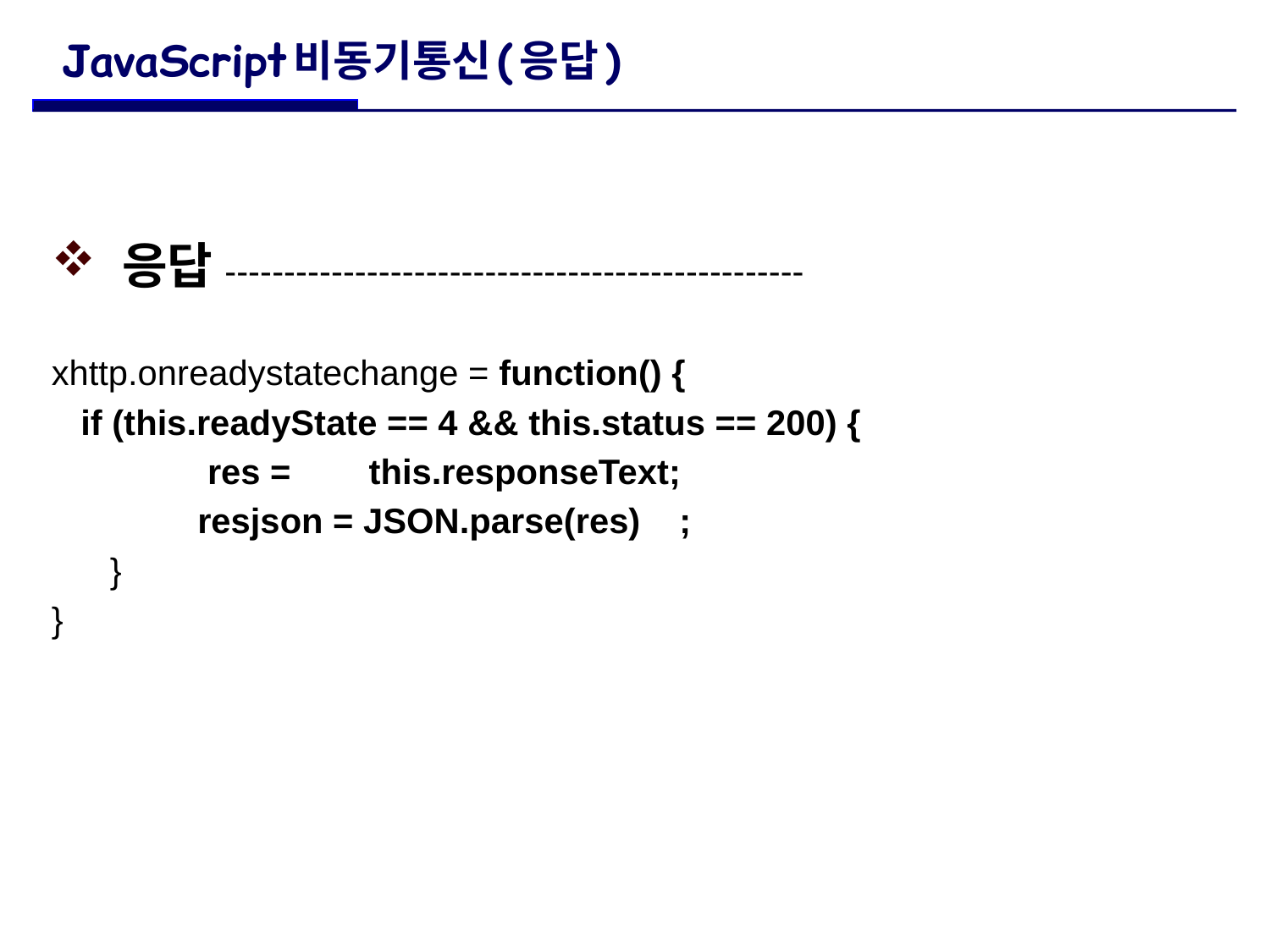

# JavaScript비동기통신(응답)

 응답-------------------------------------------------

xhttp.onreadystatechange = function() {
   if (this.readyState == 4 && this.status == 200) {
                res =        this.responseText;
               resjson = JSON.parse(res)    ;
      }
}